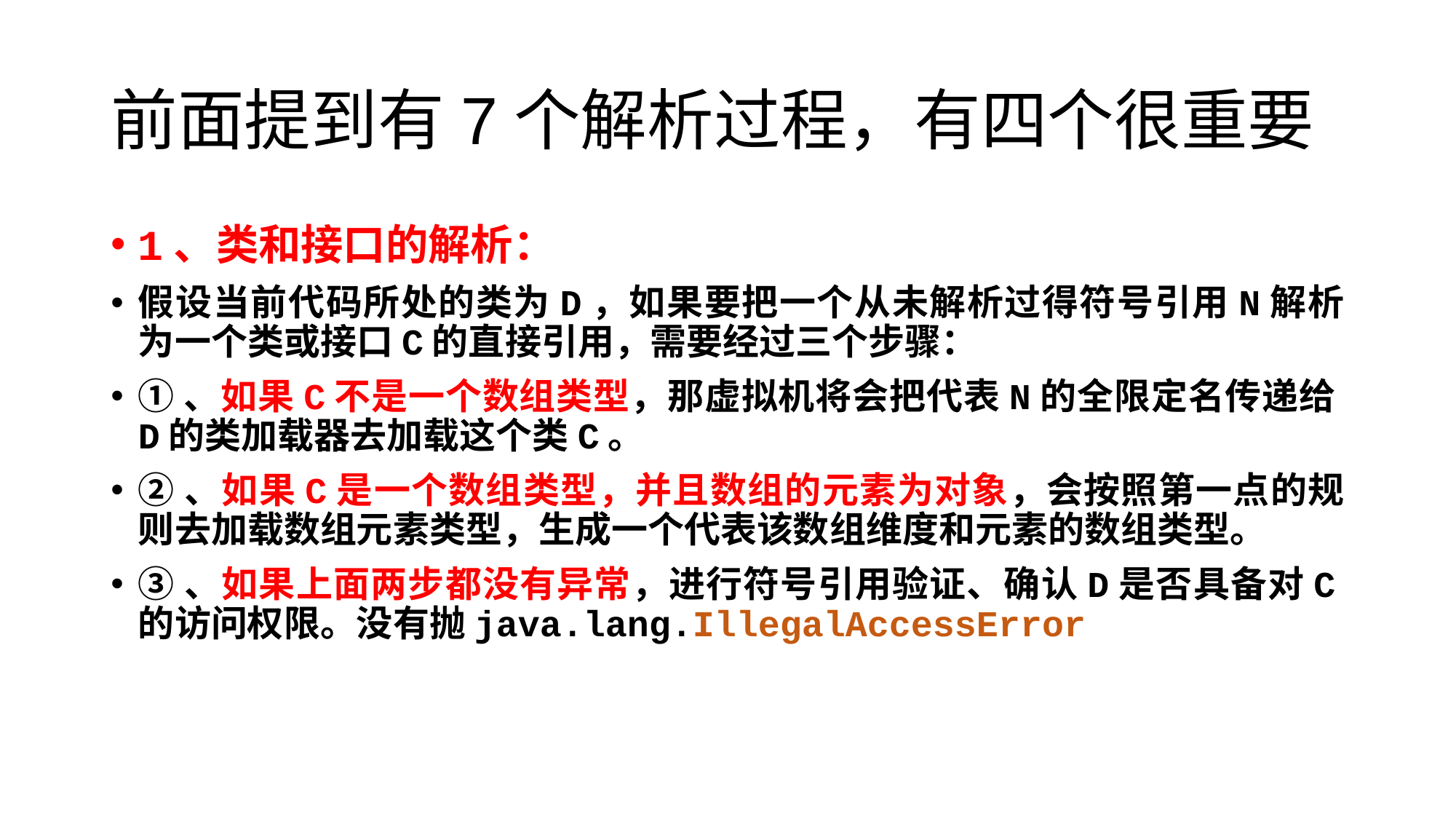

# 前面提到有7个解析过程，有四个很重要
1、类和接口的解析：
假设当前代码所处的类为D，如果要把一个从未解析过得符号引用N解析为一个类或接口C的直接引用，需要经过三个步骤：
①、如果C不是一个数组类型，那虚拟机将会把代表N的全限定名传递给D的类加载器去加载这个类C。
②、如果C是一个数组类型，并且数组的元素为对象，会按照第一点的规则去加载数组元素类型，生成一个代表该数组维度和元素的数组类型。
③、如果上面两步都没有异常，进行符号引用验证、确认D是否具备对C的访问权限。没有抛java.lang.IllegalAccessError